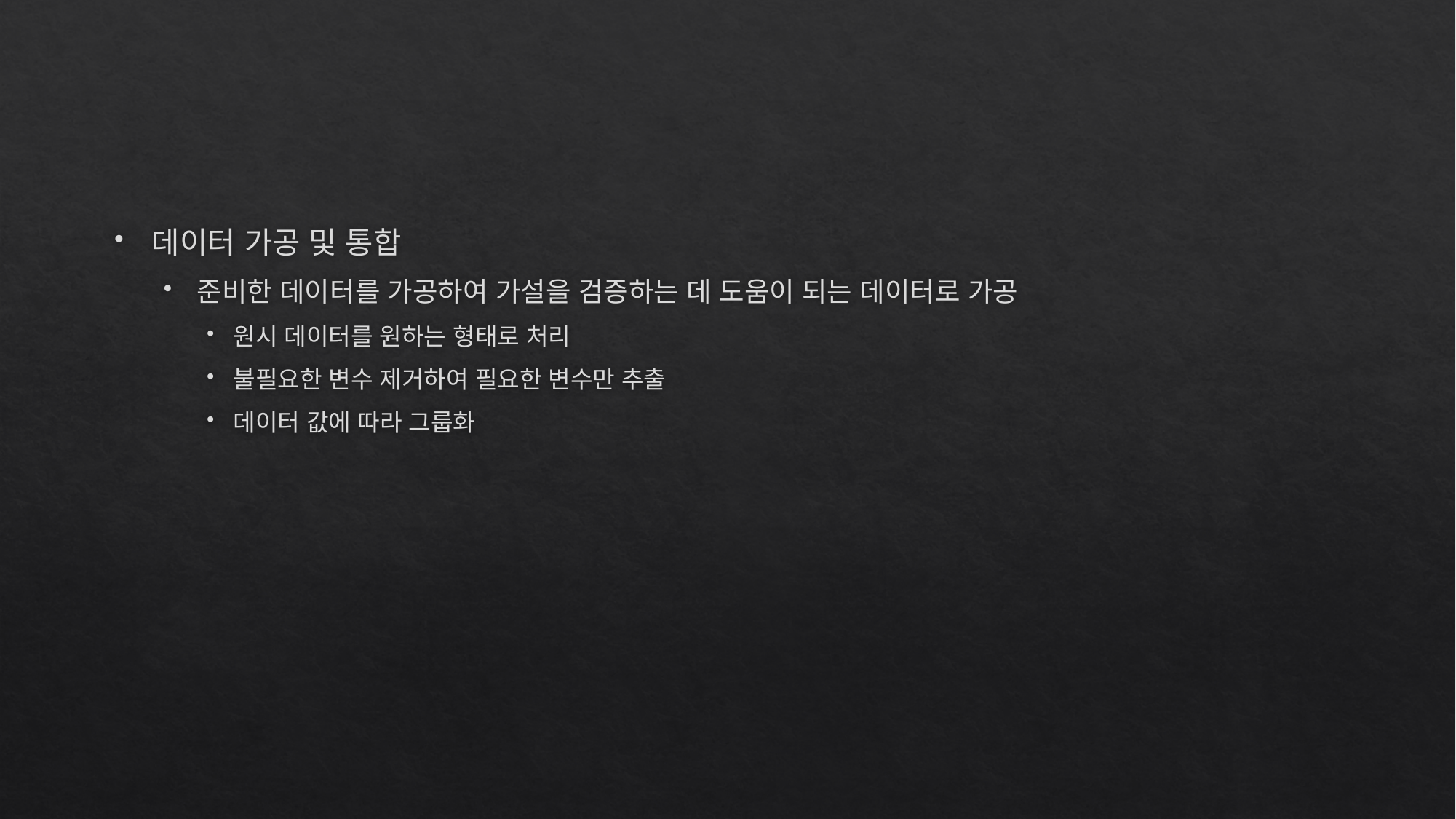

#
데이터 가공 및 통합
준비한 데이터를 가공하여 가설을 검증하는 데 도움이 되는 데이터로 가공
원시 데이터를 원하는 형태로 처리
불필요한 변수 제거하여 필요한 변수만 추출
데이터 값에 따라 그룹화